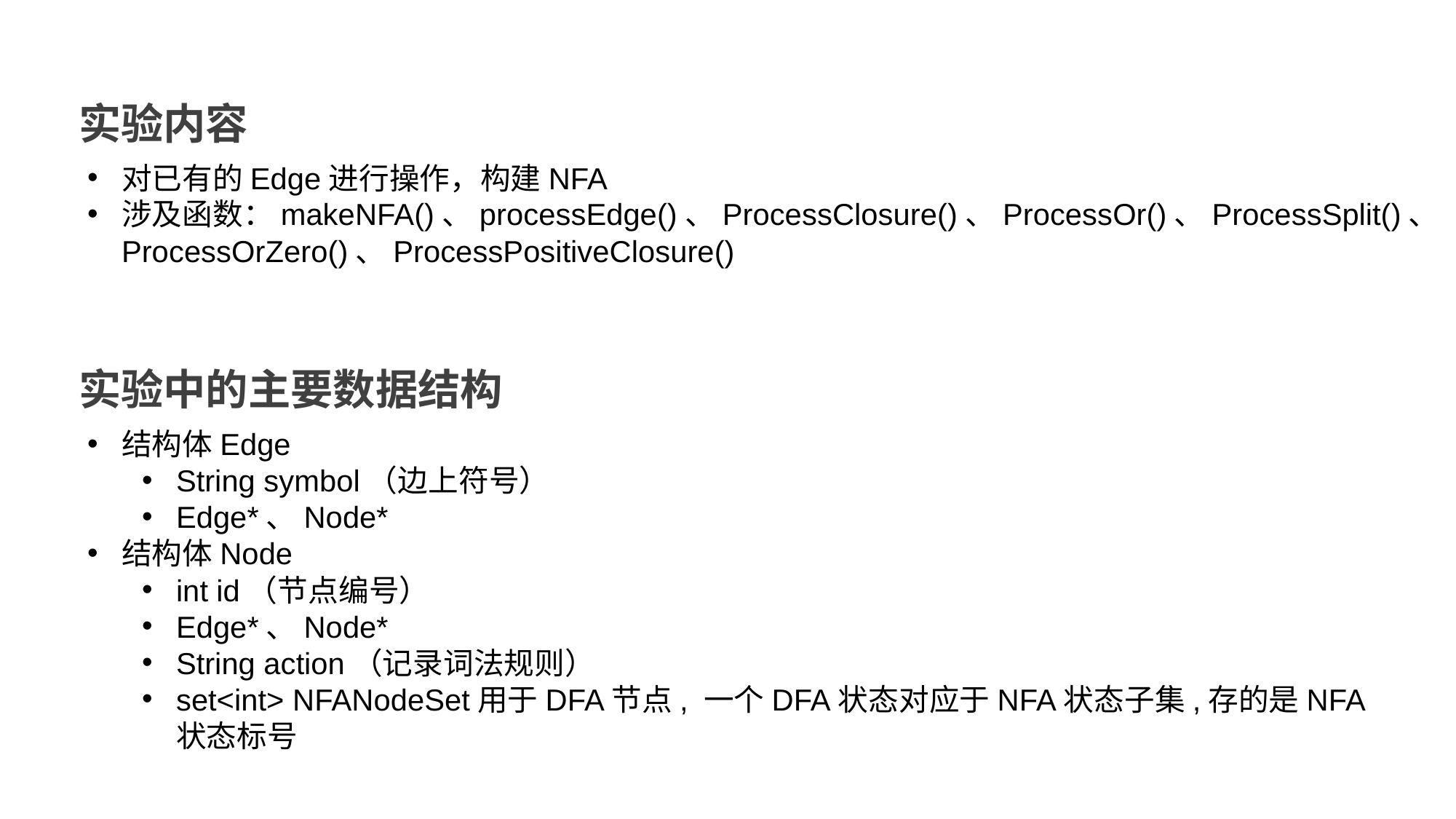

实验内容
对已有的Edge进行操作，构建NFA
涉及函数：makeNFA()、processEdge()、ProcessClosure()、ProcessOr()、ProcessSplit()、ProcessOrZero()、ProcessPositiveClosure()
实验中的主要数据结构
结构体Edge
String symbol（边上符号）
Edge*、Node*
结构体Node
int id（节点编号）
Edge*、Node*
String action（记录词法规则）
set<int> NFANodeSet用于DFA节点, 一个DFA状态对应于NFA状态子集,存的是NFA状态标号